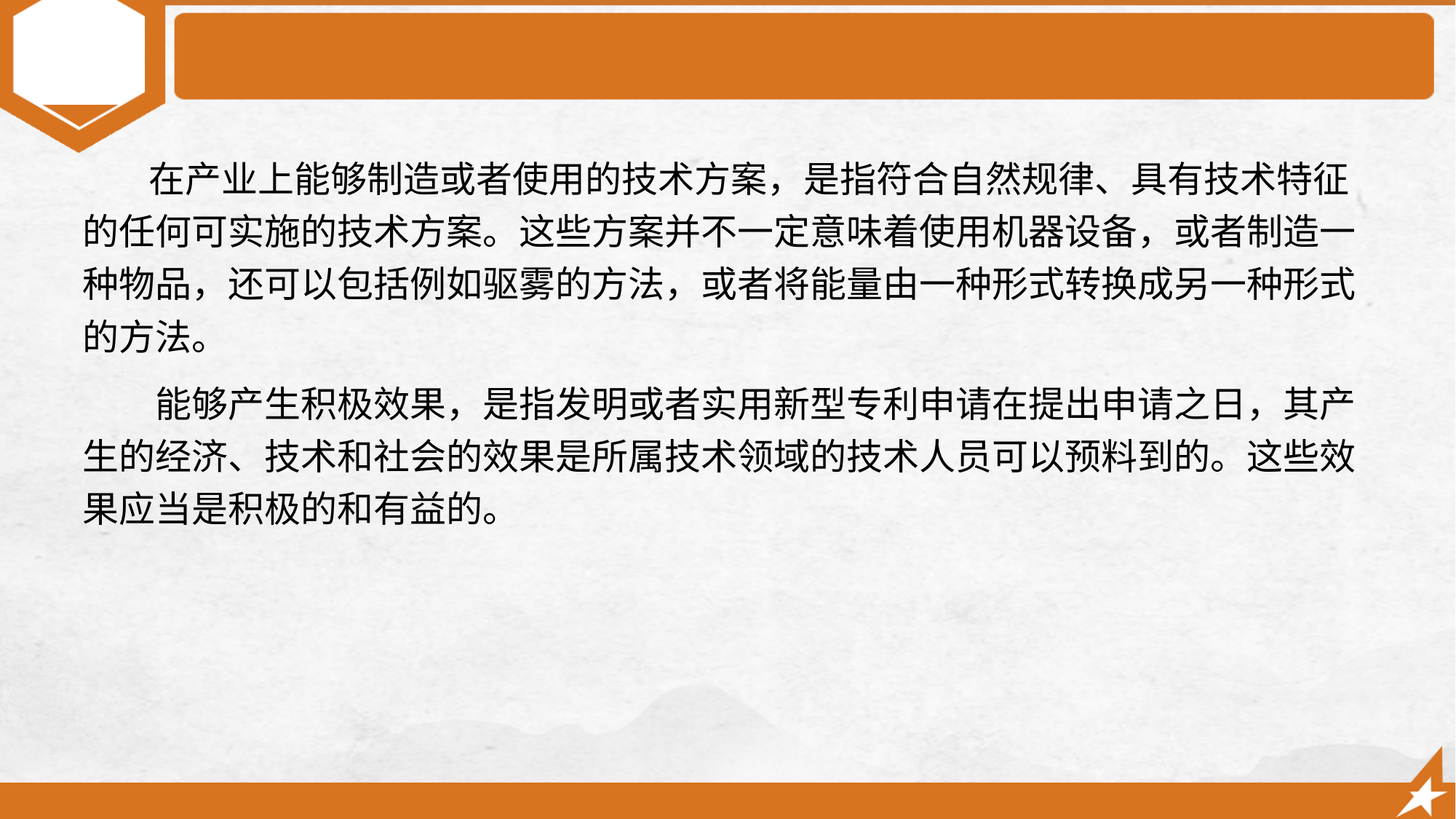

在产业上能够制造或者使用的技术方案，是指符合自然规律、具有技术特征的任何可实施的技术方案。这些方案并不一定意味着使用机器设备，或者制造一种物品，还可以包括例如驱雾的方法，或者将能量由一种形式转换成另一种形式的方法。
　　能够产生积极效果，是指发明或者实用新型专利申请在提出申请之日，其产生的经济、技术和社会的效果是所属技术领域的技术人员可以预料到的。这些效果应当是积极的和有益的。